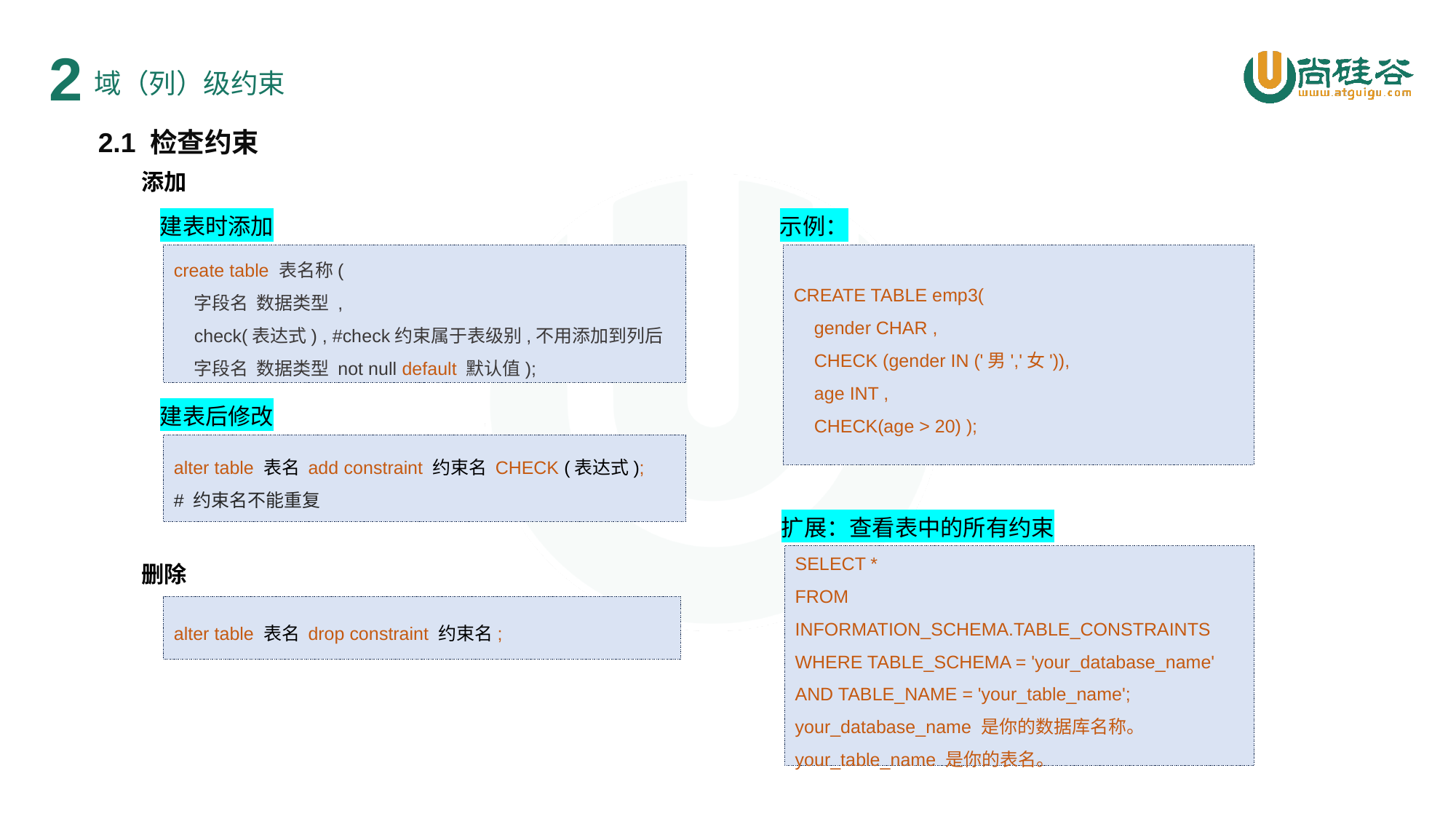

2
域（列）级约束
2.1 检查约束
添加
建表时添加
示例：
create table 表名称(
    字段名  数据类型 ,
    check(表达式) , #check约束属于表级别,不用添加到列后
    字段名  数据类型 not null default 默认值);
CREATE TABLE emp3(
    gender CHAR ,
    CHECK (gender IN ('男','女')),
    age INT ,
    CHECK(age > 20) );
建表后修改
alter table 表名 add constraint 约束名 CHECK (表达式);
# 约束名不能重复
扩展：查看表中的所有约束
SELECT *
FROM INFORMATION_SCHEMA.TABLE_CONSTRAINTS
WHERE TABLE_SCHEMA = 'your_database_name'
AND TABLE_NAME = 'your_table_name';
your_database_name 是你的数据库名称。
your_table_name 是你的表名。
删除
alter table 表名 drop constraint 约束名;